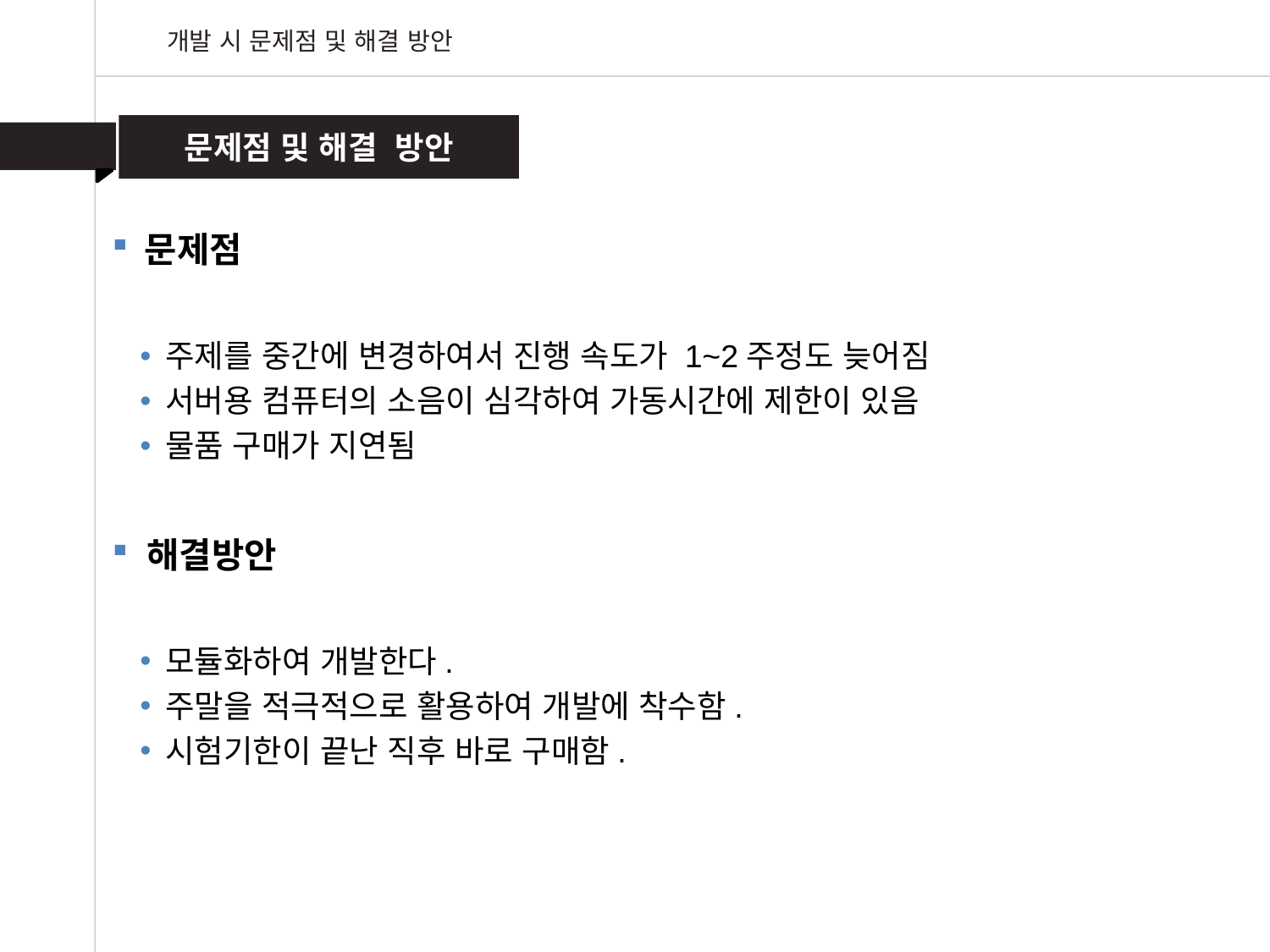

개발 시 문제점 및 해결 방안
문제점 및 해결  방안

 문제점

주제를 중간에 변경하여서 진행 속도가 1~2주정도 늦어짐
서버용 컴퓨터의 소음이 심각하여 가동시간에 제한이 있음
물품 구매가 지연됨

 해결방안

모듈화하여 개발한다.
주말을 적극적으로 활용하여 개발에 착수함.
시험기한이 끝난 직후 바로 구매함.